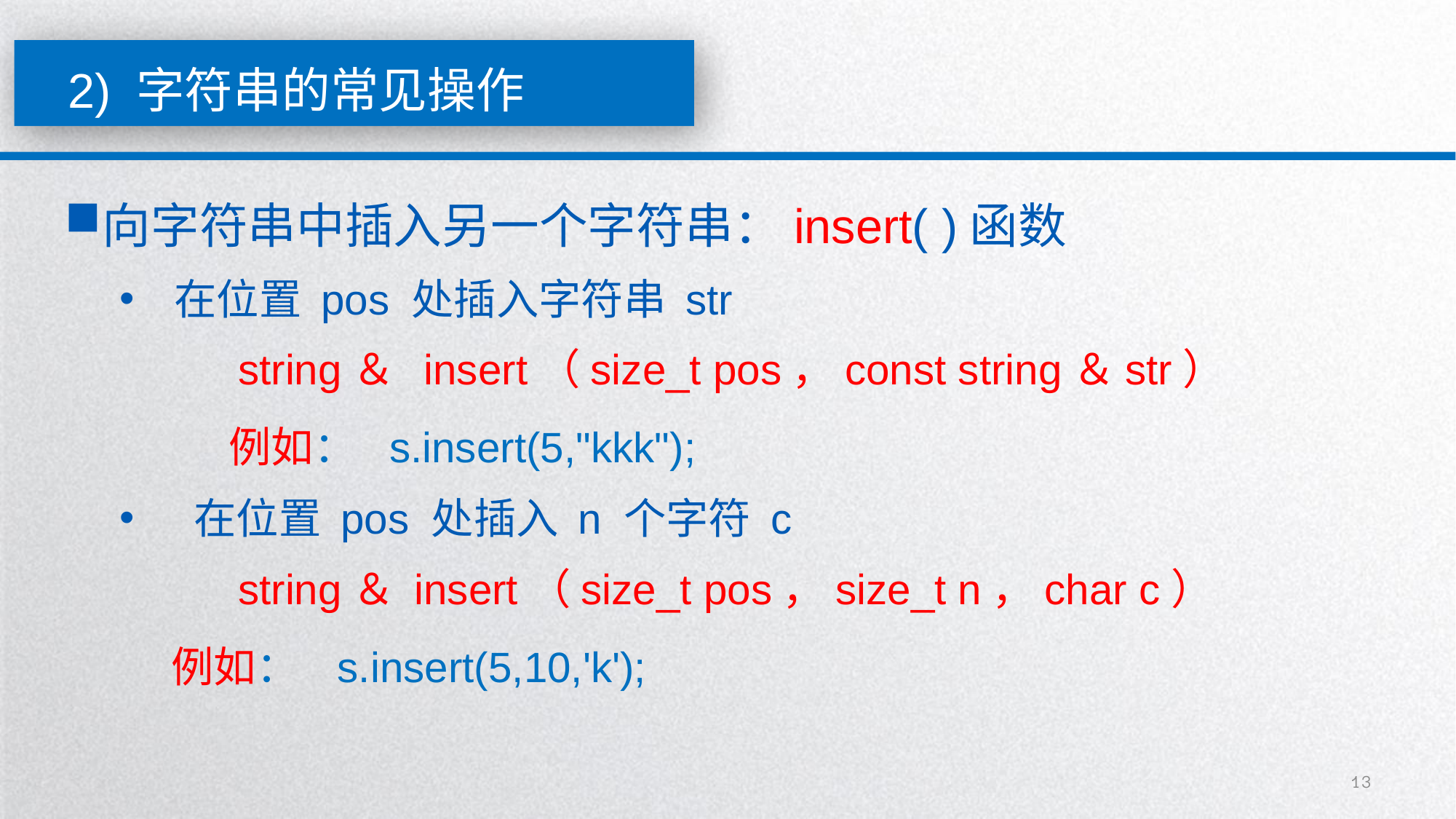

2) 字符串的常见操作
向字符串中插入另一个字符串：insert( )函数
在位置 pos 处插入字符串 str
          string＆  insert（size_t pos，const string＆str）
	例如：   s.insert(5,"kkk");
 在位置 pos 处插入 n 个字符 c
          string＆ insert（size_t pos，size_t n，char c）
　 例如：   s.insert(5,10,'k');
13